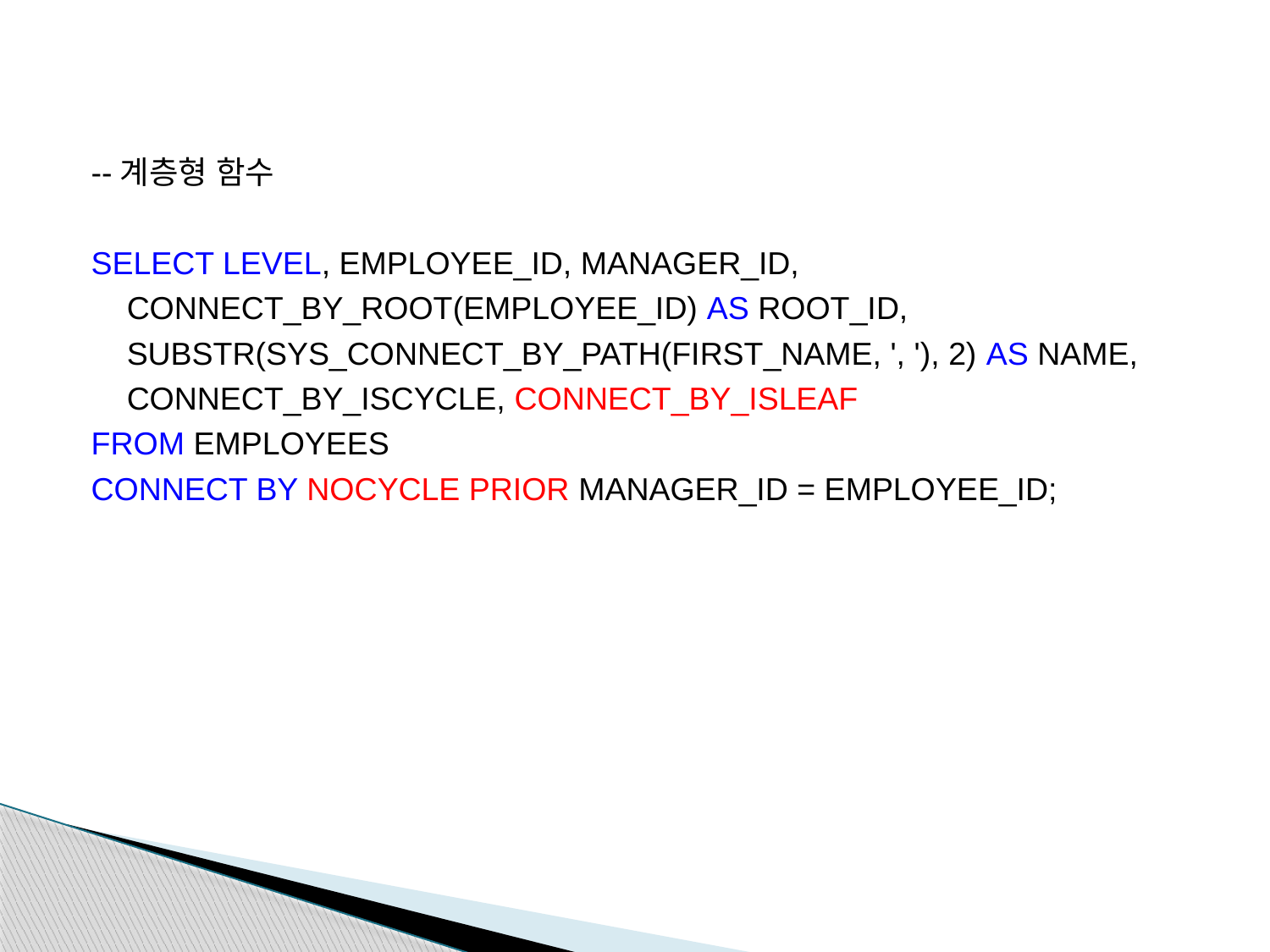

--계층형 함수

SELECT LEVEL, EMPLOYEE_ID, MANAGER_ID,
	CONNECT_BY_ROOT(EMPLOYEE_ID) AS ROOT_ID,
	SUBSTR(SYS_CONNECT_BY_PATH(FIRST_NAME, ', '), 2) AS NAME,
	CONNECT_BY_ISCYCLE, CONNECT_BY_ISLEAF
FROM EMPLOYEES
CONNECT BY NOCYCLE PRIOR MANAGER_ID = EMPLOYEE_ID;